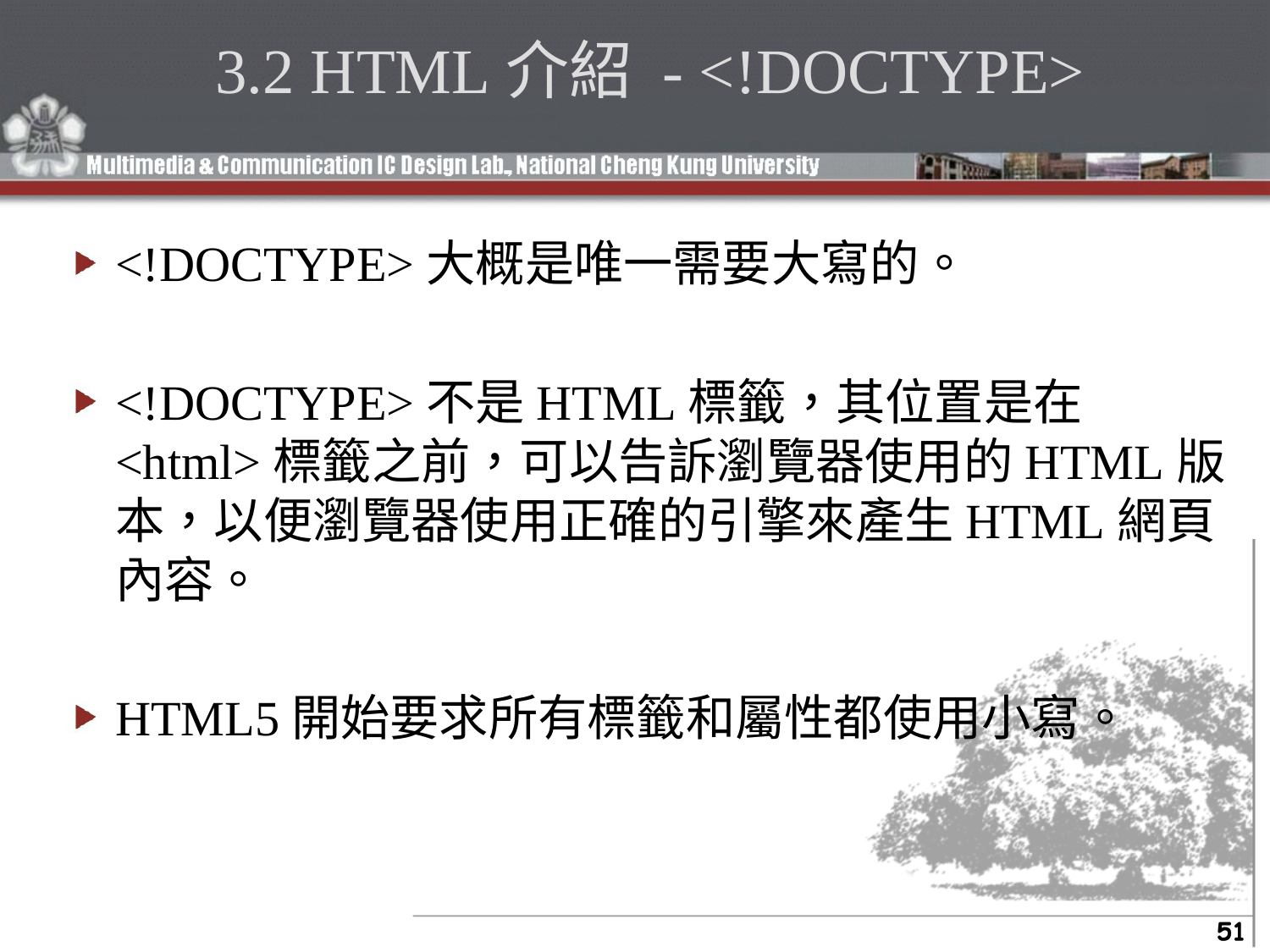

# 3.2 HTML介紹 - <!DOCTYPE>
<!DOCTYPE>大概是唯一需要大寫的。

<!DOCTYPE>不是HTML標籤，其位置是在<html>標籤之前，可以告訴瀏覽器使用的HTML版本，以便瀏覽器使用正確的引擎來產生HTML網頁內容。

HTML5開始要求所有標籤和屬性都使用小寫。

51